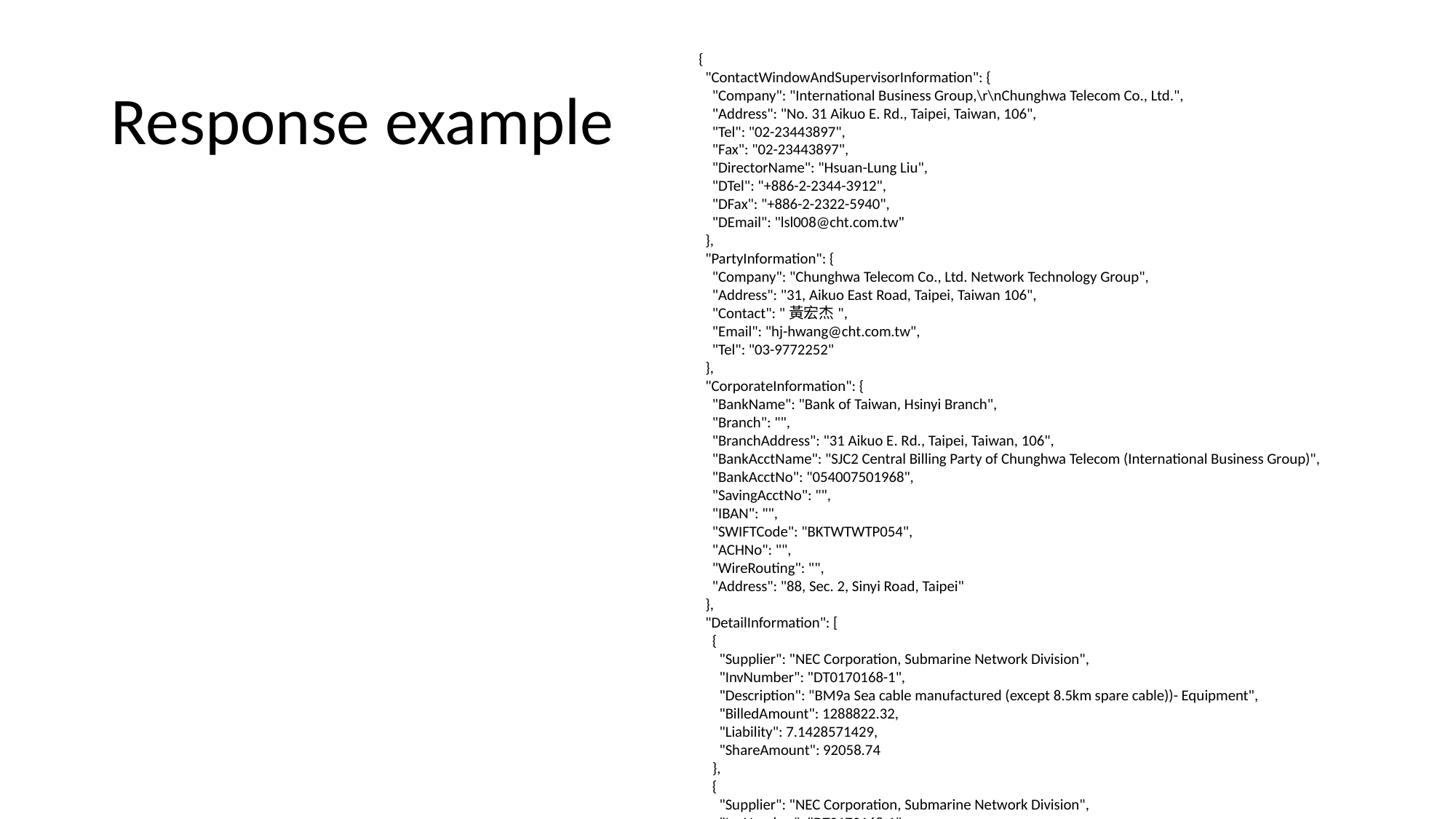

# Response example
{
  "ContactWindowAndSupervisorInformation": {
    "Company": "International Business Group,\r\nChunghwa Telecom Co., Ltd.",
    "Address": "No. 31 Aikuo E. Rd., Taipei, Taiwan, 106",
    "Tel": "02-23443897",
    "Fax": "02-23443897",
    "DirectorName": "Hsuan-Lung Liu",
    "DTel": "+886-2-2344-3912",
    "DFax": "+886-2-2322-5940",
    "DEmail": "lsl008@cht.com.tw"
  },
  "PartyInformation": {
    "Company": "Chunghwa Telecom Co., Ltd. Network Technology Group",
    "Address": "31, Aikuo East Road, Taipei, Taiwan 106",
    "Contact": "黃宏杰",
    "Email": "hj-hwang@cht.com.tw",
    "Tel": "03-9772252"
  },
  "CorporateInformation": {
    "BankName": "Bank of Taiwan, Hsinyi Branch",
    "Branch": "",
    "BranchAddress": "31 Aikuo E. Rd., Taipei, Taiwan, 106",
    "BankAcctName": "SJC2 Central Billing Party of Chunghwa Telecom (International Business Group)",
    "BankAcctNo": "054007501968",
    "SavingAcctNo": "",
    "IBAN": "",
    "SWIFTCode": "BKTWTWTP054",
    "ACHNo": "",
    "WireRouting": "",
    "Address": "88, Sec. 2, Sinyi Road, Taipei"
  },
  "DetailInformation": [
    {
      "Supplier": "NEC Corporation, Submarine Network Division",
      "InvNumber": "DT0170168-1",
      "Description": "BM9a Sea cable manufactured (except 8.5km spare cable))- Equipment",
      "BilledAmount": 1288822.32,
      "Liability": 7.1428571429,
      "ShareAmount": 92058.74
    },
    {
      "Supplier": "NEC Corporation, Submarine Network Division",
      "InvNumber": "DT0170168-1",
      "Description": "BM9a Sea cable manufactured (except 8.5km spare cable))- Service",
      "BilledAmount": 1178227.94,
      "Liability": 7.1428571429,
      "ShareAmount": 84159.14
    },
    {
      "Supplier": "NEC Corporation, Submarine Network Division",
      "InvNumber": "DT0170168-1",
      "Description": "BM12 Branching Units (100%)-Equipment",
      "BilledAmount": 1627300.92,
      "Liability": 7.1428571429,
      "ShareAmount": 116235.78
    },
    {
      "Supplier": "NEC Corporation, Submarine Network Division",
      "InvNumber": "DT0170168-1",
      "Description": "BM12 Branching Units (100%)-Service",
      "BilledAmount": 1487661.54,
      "Liability": 7.1428571429,
      "ShareAmount": 106261.54
    },
    {
      "Supplier": "NEC Corporation, Submarine Network Division",
      "InvNumber": "test",
      "Description": "BM9a Sea cable manufactured (except 8.5km spare cable))- Equipment",
      "BilledAmount": -10,
      "Liability": 100,
      "ShareAmount": -10
    },
    {
      "Supplier": "NEC Corporation, Submarine Network Division",
      "InvNumber": "test",
      "Description": "BM9a Sea cable manufactured (except 8.5km spare cable))- Service",
      "BilledAmount": -10,
      "Liability": 100,
      "ShareAmount": -10
    }
  ],
  "InvoiceNo": "02CO-CI2303301838"
}